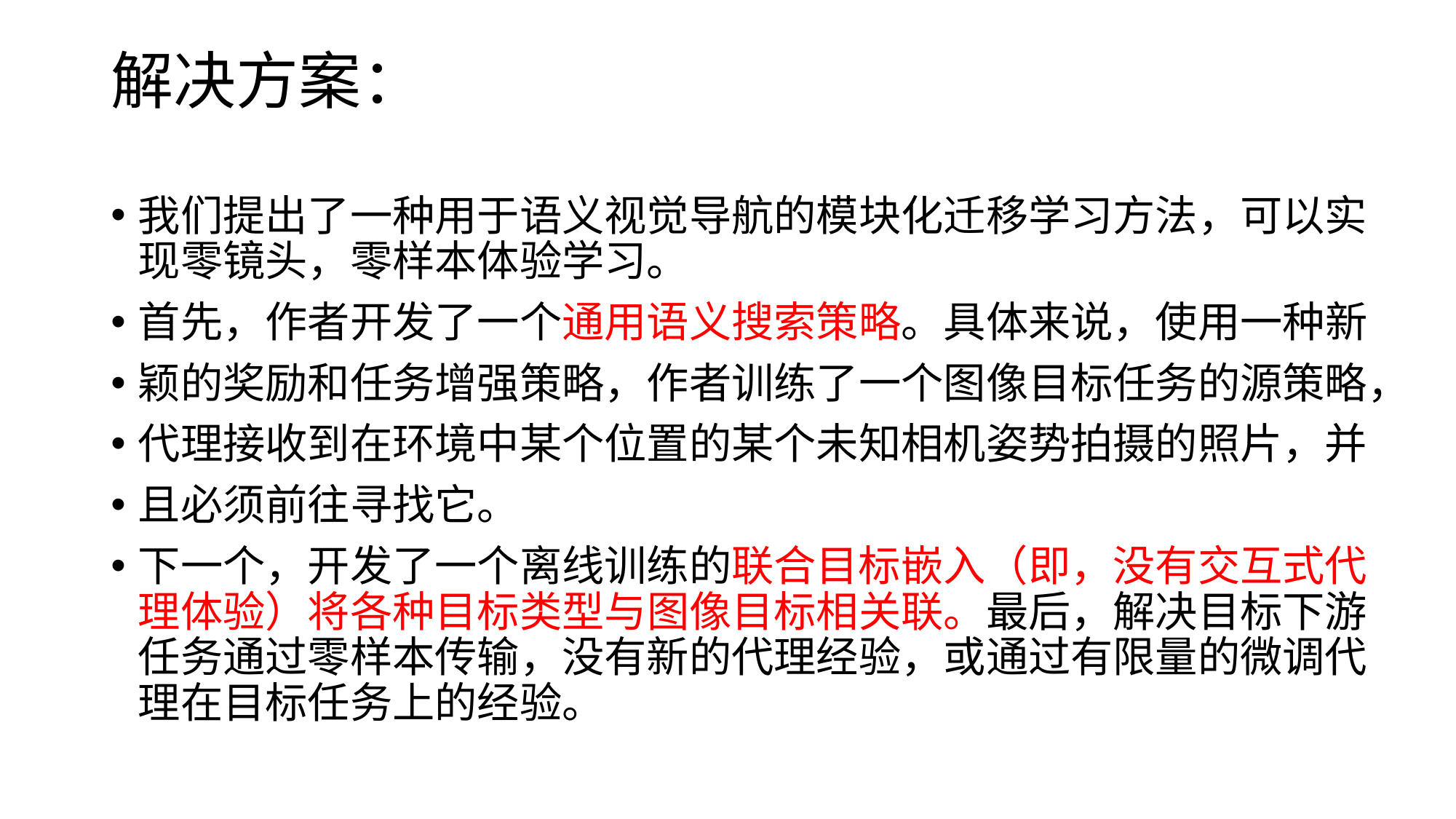

# 解决方案：

我们提出了一种用于语义视觉导航的模块化迁移学习方法，可以实现零镜头，零样本体验学习。
首先，作者开发了一个通用语义搜索策略。具体来说，使用一种新
颖的奖励和任务增强策略，作者训练了一个图像目标任务的源策略，
代理接收到在环境中某个位置的某个未知相机姿势拍摄的照片，并
且必须前往寻找它。
下一个，开发了一个离线训练的联合目标嵌入（即，没有交互式代理体验）将各种目标类型与图像目标相关联。最后，解决目标下游任务通过零样本传输，没有新的代理经验，或通过有限量的微调代理在目标任务上的经验。